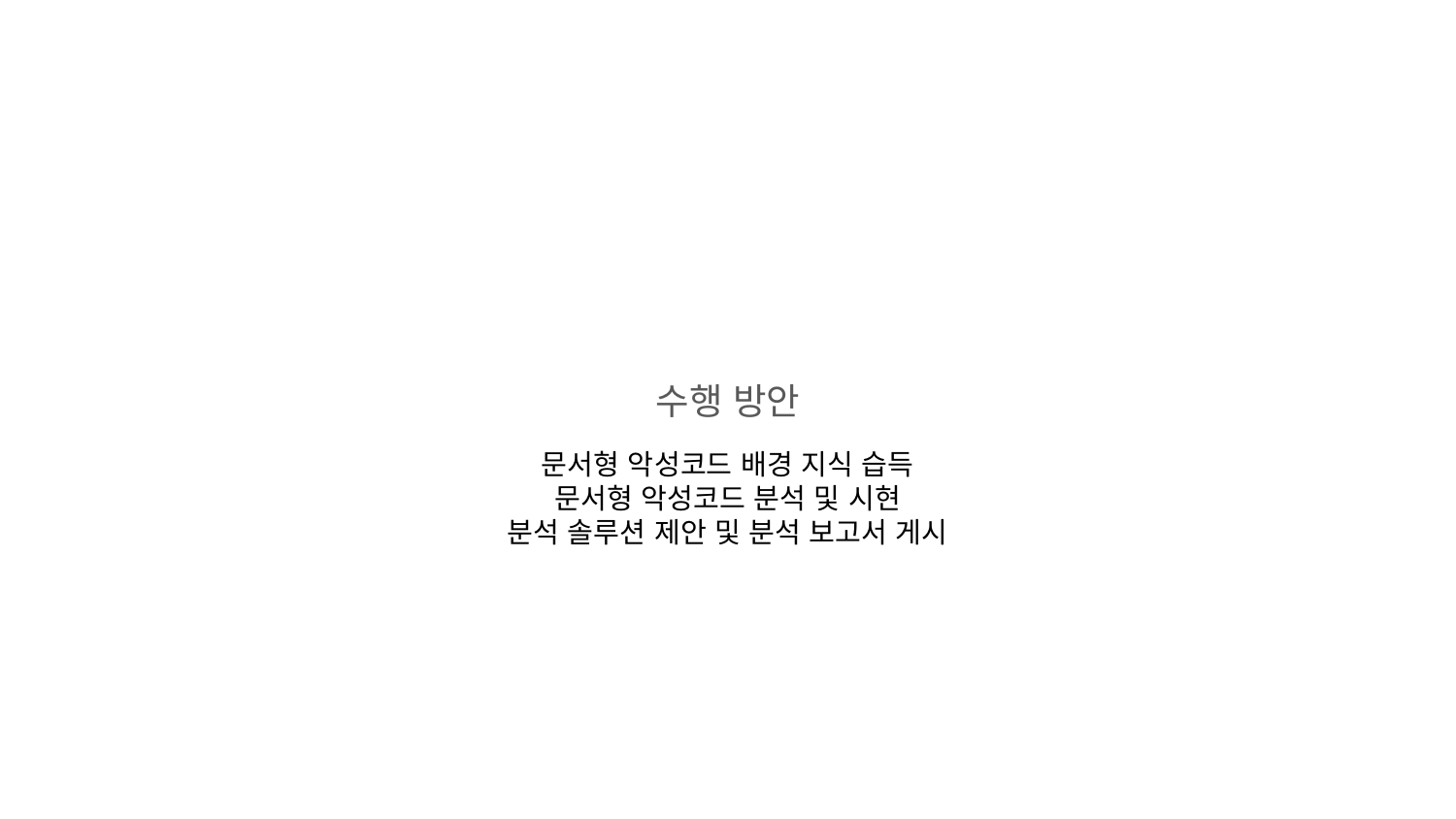

수행 방안
문서형 악성코드 배경 지식 습득
문서형 악성코드 분석 및 시현
분석 솔루션 제안 및 분석 보고서 게시